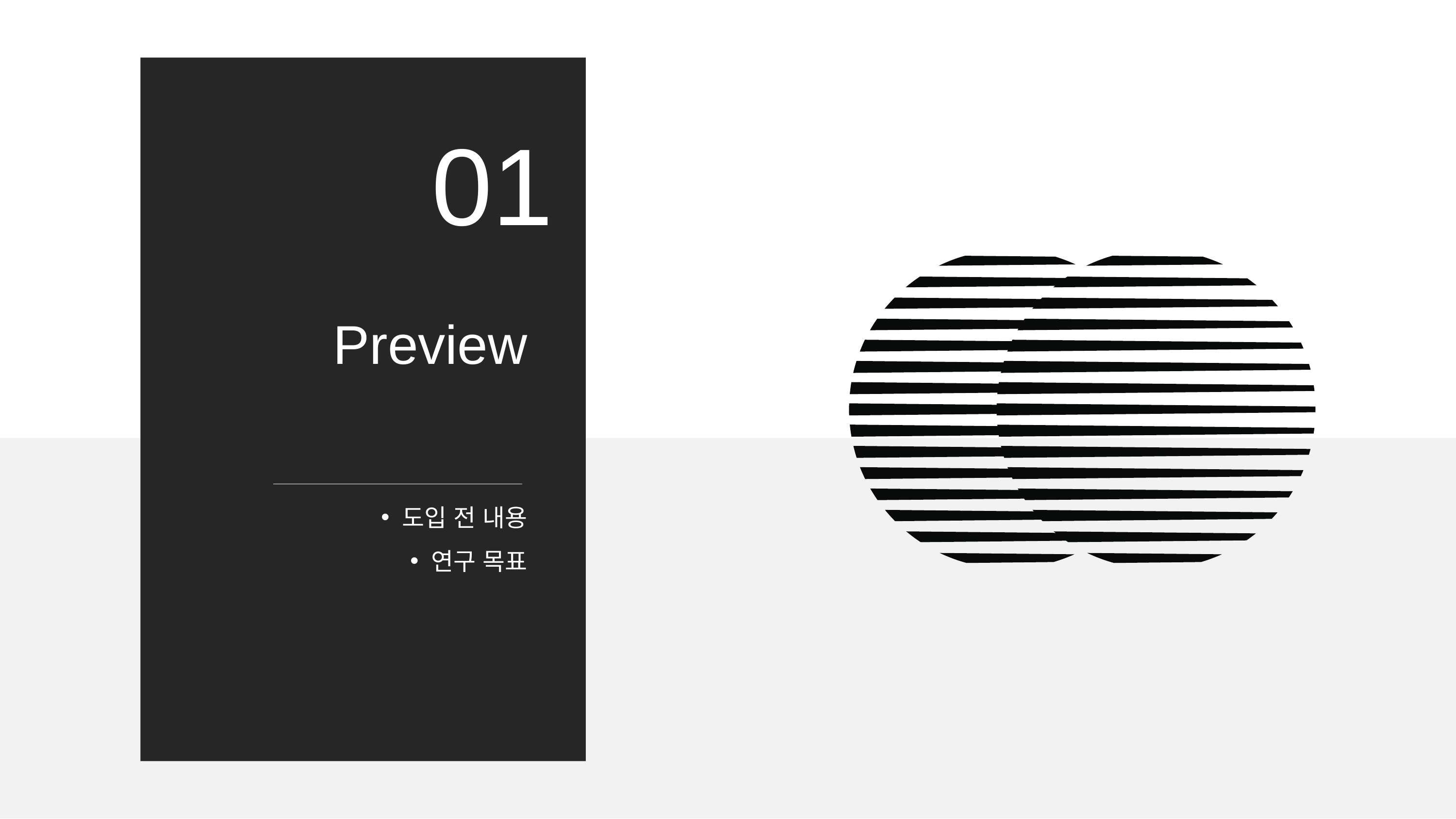

01
Preview
도입 전 내용
연구 목표